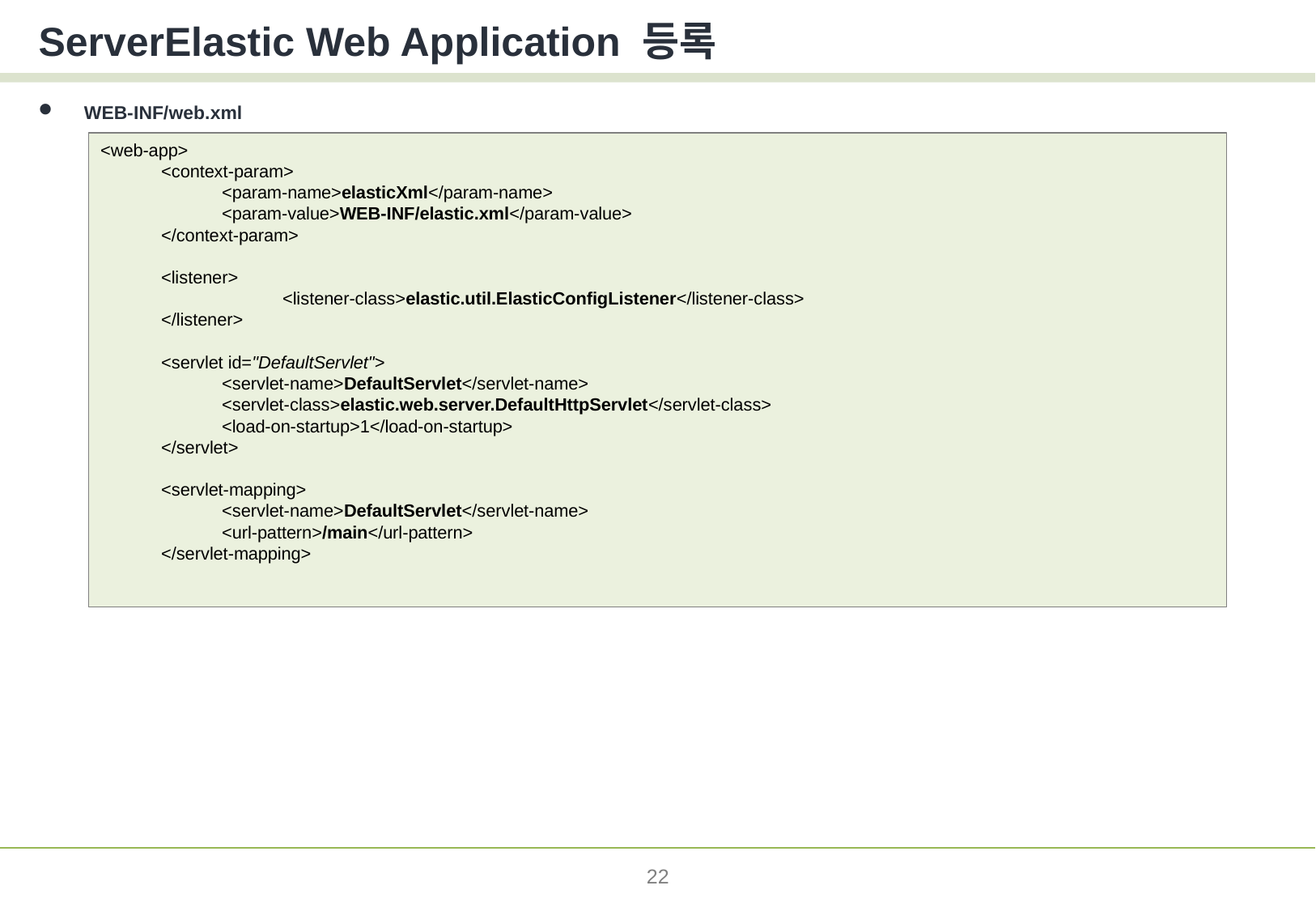

# ServerElastic Web Application 등록
WEB-INF/web.xml

<web-app>
<context-param>
<param-name>elasticXml</param-name>
<param-value>WEB-INF/elastic.xml</param-value>
</context-param>

<listener>
	<listener-class>elastic.util.ElasticConfigListener</listener-class>
</listener>

<servlet id="DefaultServlet">
<servlet-name>DefaultServlet</servlet-name>
<servlet-class>elastic.web.server.DefaultHttpServlet</servlet-class>
<load-on-startup>1</load-on-startup>
</servlet>

<servlet-mapping>
<servlet-name>DefaultServlet</servlet-name>
<url-pattern>/main</url-pattern>
</servlet-mapping>
22